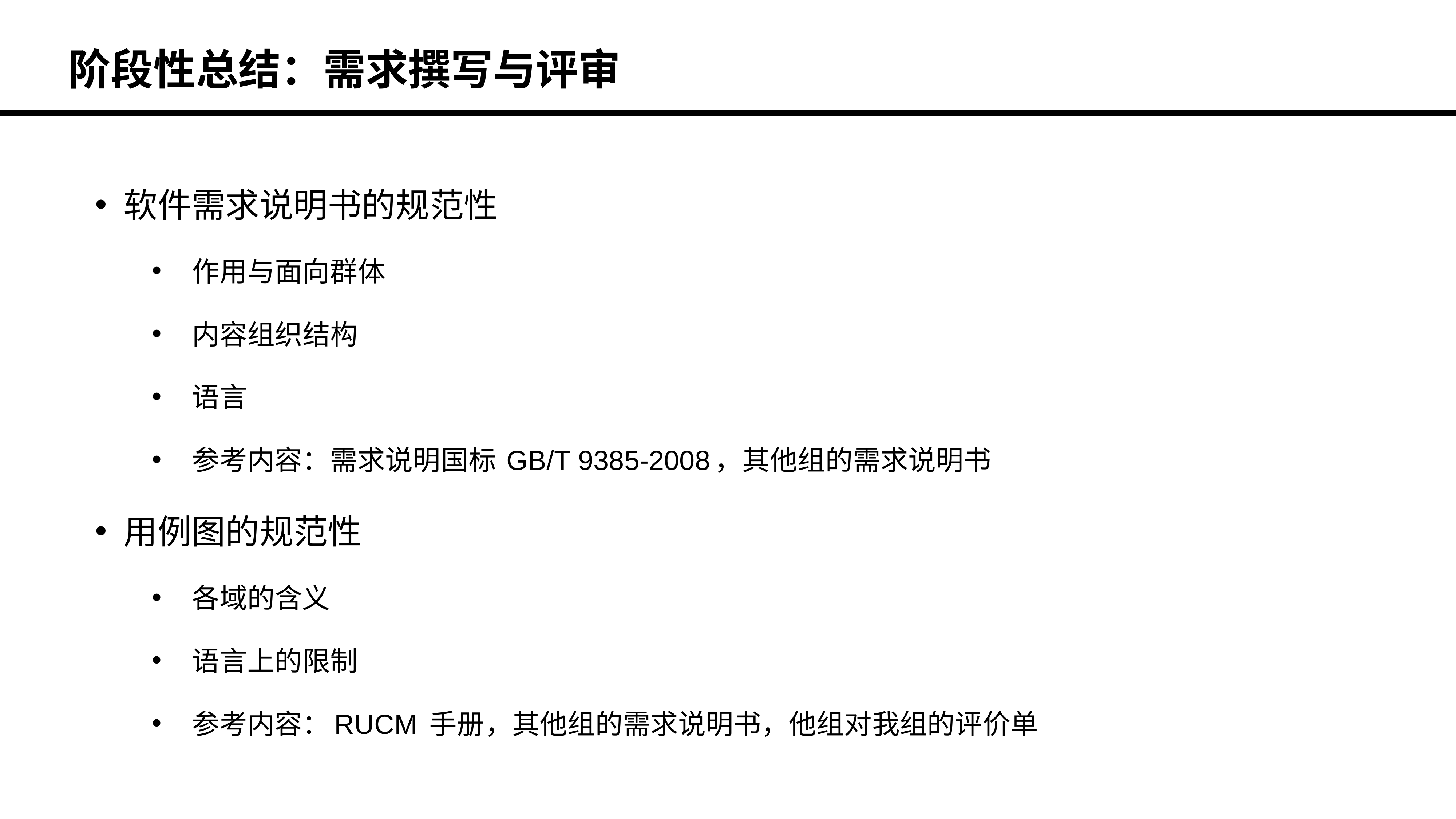

阶段性总结：需求撰写与评审

软件需求说明书的规范性
作用与面向群体
内容组织结构
语言
参考内容：需求说明国标 GB/T 9385-2008，其他组的需求说明书
用例图的规范性
各域的含义
语言上的限制
参考内容：RUCM 手册，其他组的需求说明书，他组对我组的评价单